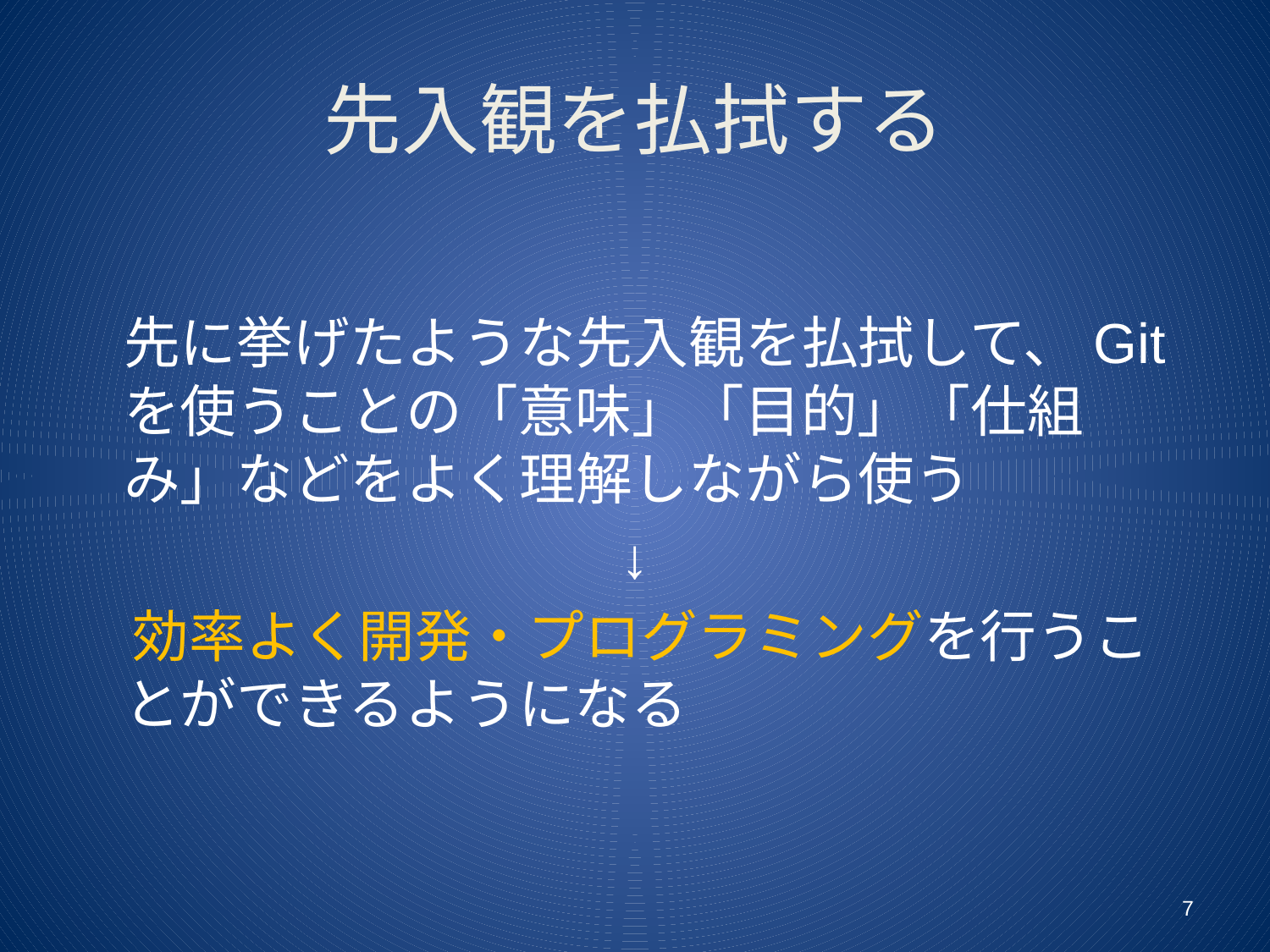

# 先入観を払拭する

	先に挙げたような先入観を払拭して、Gitを使うことの「意味」「目的」「仕組み」などをよく理解しながら使う
↓
　効率よく開発・プログラミングを行うことができるようになる
7